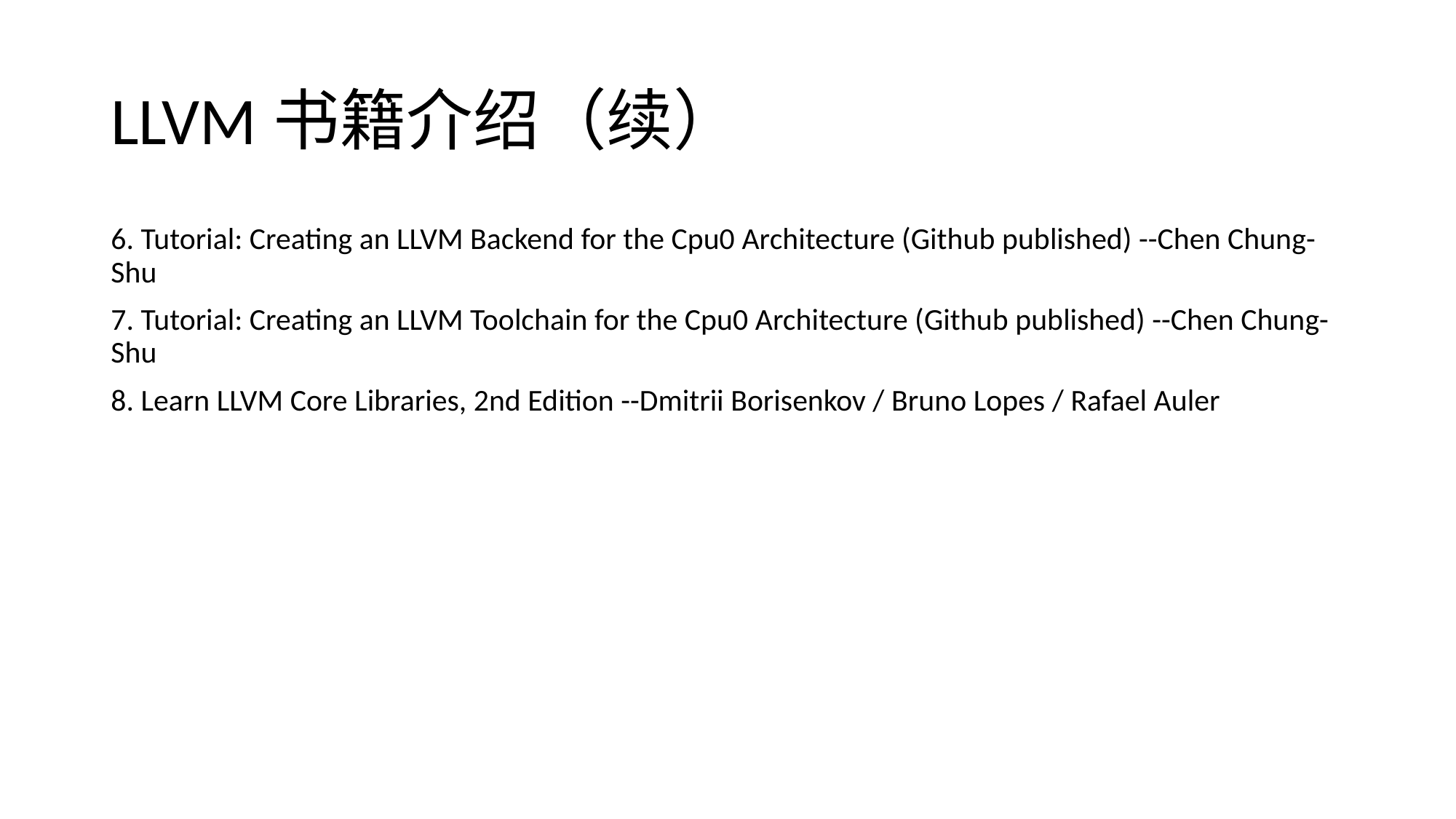

# LLVM书籍介绍（续）
6. Tutorial: Creating an LLVM Backend for the Cpu0 Architecture (Github published) --Chen Chung-Shu
7. Tutorial: Creating an LLVM Toolchain for the Cpu0 Architecture (Github published) --Chen Chung-Shu
8. Learn LLVM Core Libraries, 2nd Edition --Dmitrii Borisenkov / Bruno Lopes / Rafael Auler